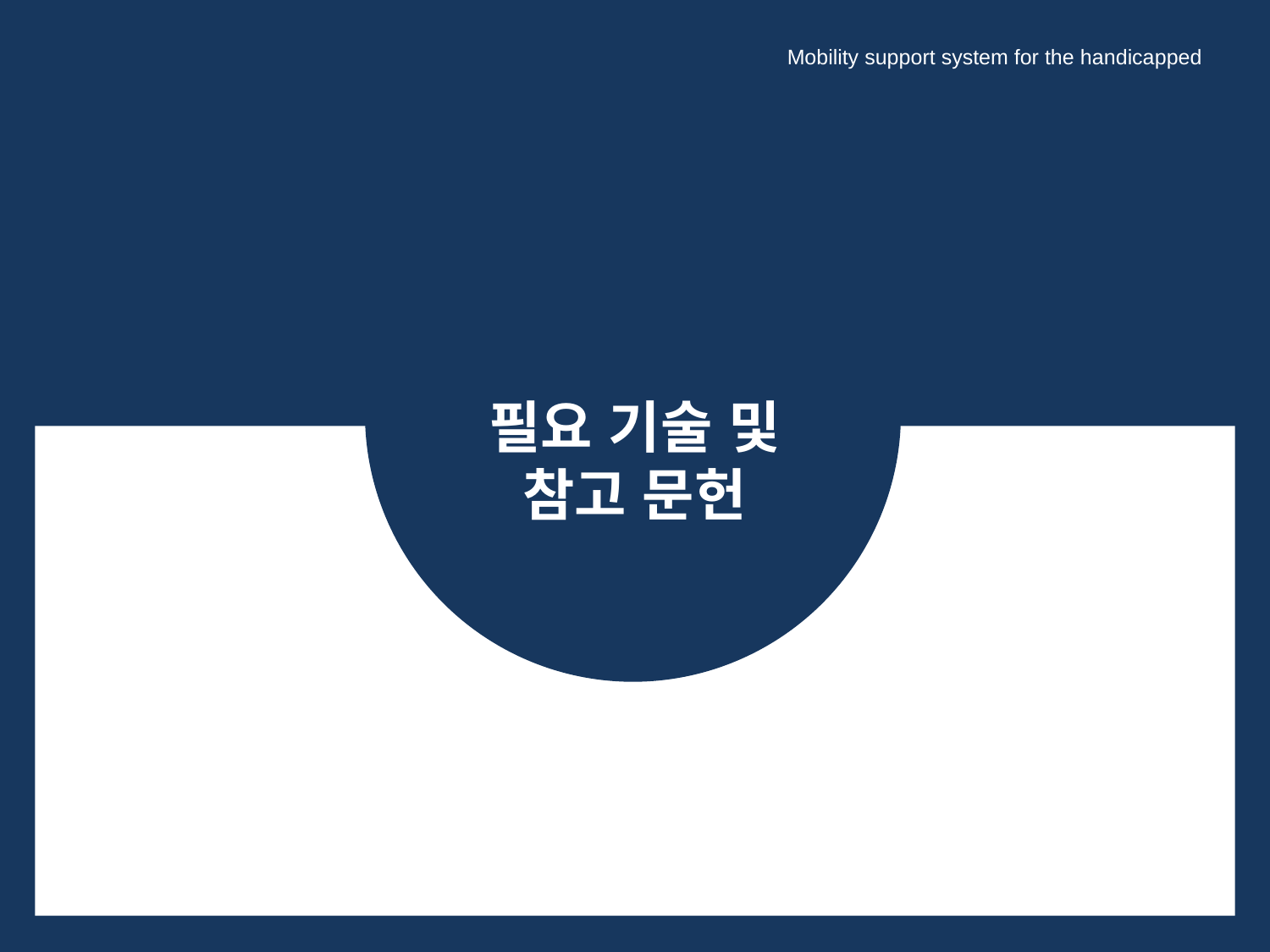

Mobility support system for the handicapped

필요 기술 및
참고 문헌